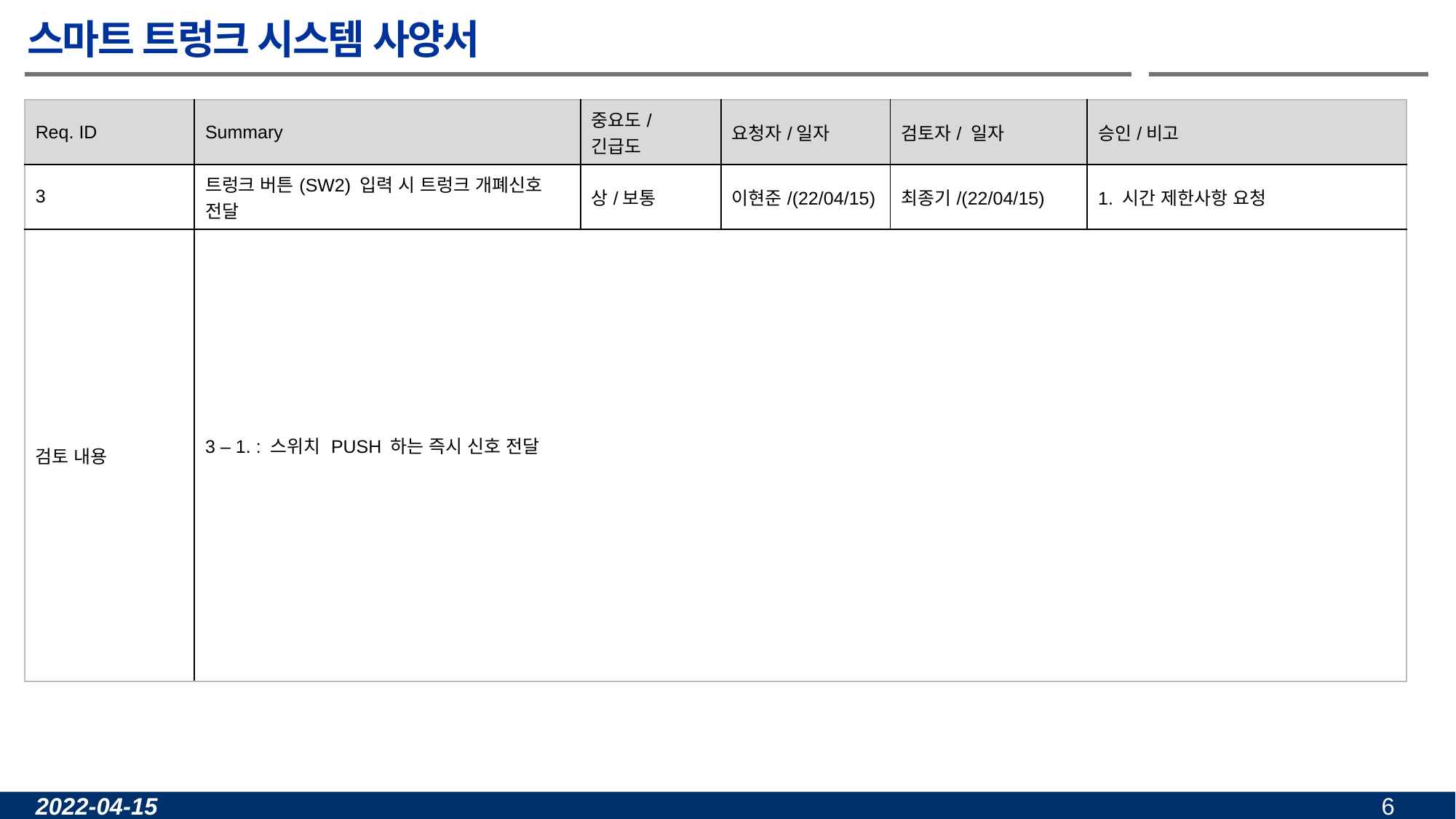

# 스마트 트렁크 시스템 사양서
| Req. ID | Summary | 중요도/ 긴급도 | 요청자/일자 | 검토자/ 일자 | 승인/비고 |
| --- | --- | --- | --- | --- | --- |
| 3 | 트렁크 버튼(SW2) 입력 시 트렁크 개폐신호 전달 | 상/보통 | 이현준/(22/04/15) | 최종기/(22/04/15) | 1. 시간 제한사항 요청 |
| 검토 내용 | 3 – 1. : 스위치 PUSH 하는 즉시 신호 전달 |  |  |  |  |
2022-04-15
6